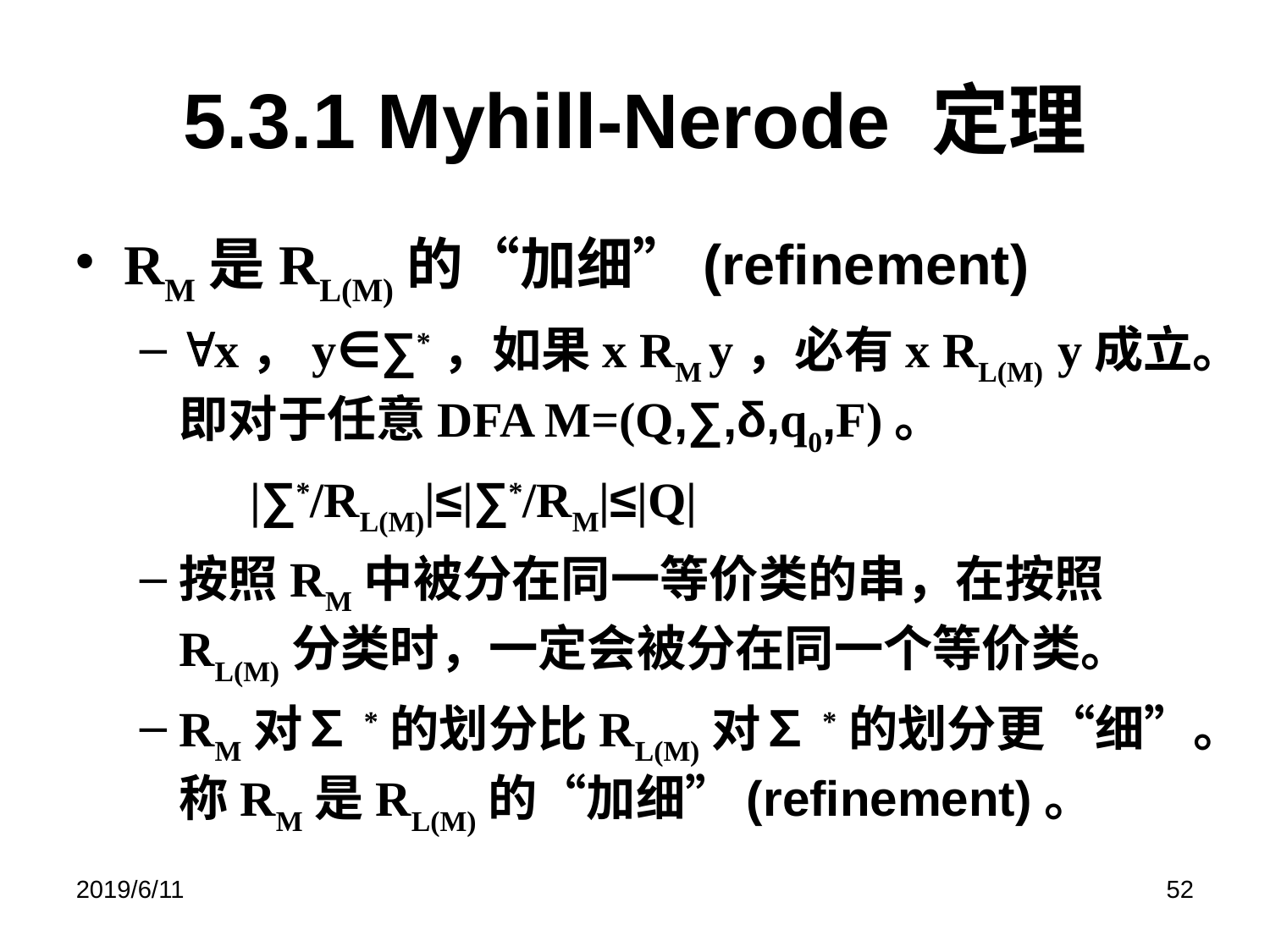

# 5.3.1 Myhill-Nerode 定理
RM是RL(M)的“加细”(refinement)
∀x，y∈∑*，如果x RM y，必有x RL(M)  y成立。即对于任意DFA M=(Q,∑,δ,q0,F)。
         |∑*/RL(M)|≤|∑*/RM|≤|Q|
按照RM中被分在同一等价类的串，在按照RL(M)分类时，一定会被分在同一个等价类。
RM对∑*的划分比RL(M)对∑*的划分更“细”。称RM是RL(M)的“加细”(refinement)。
2019/6/11
52